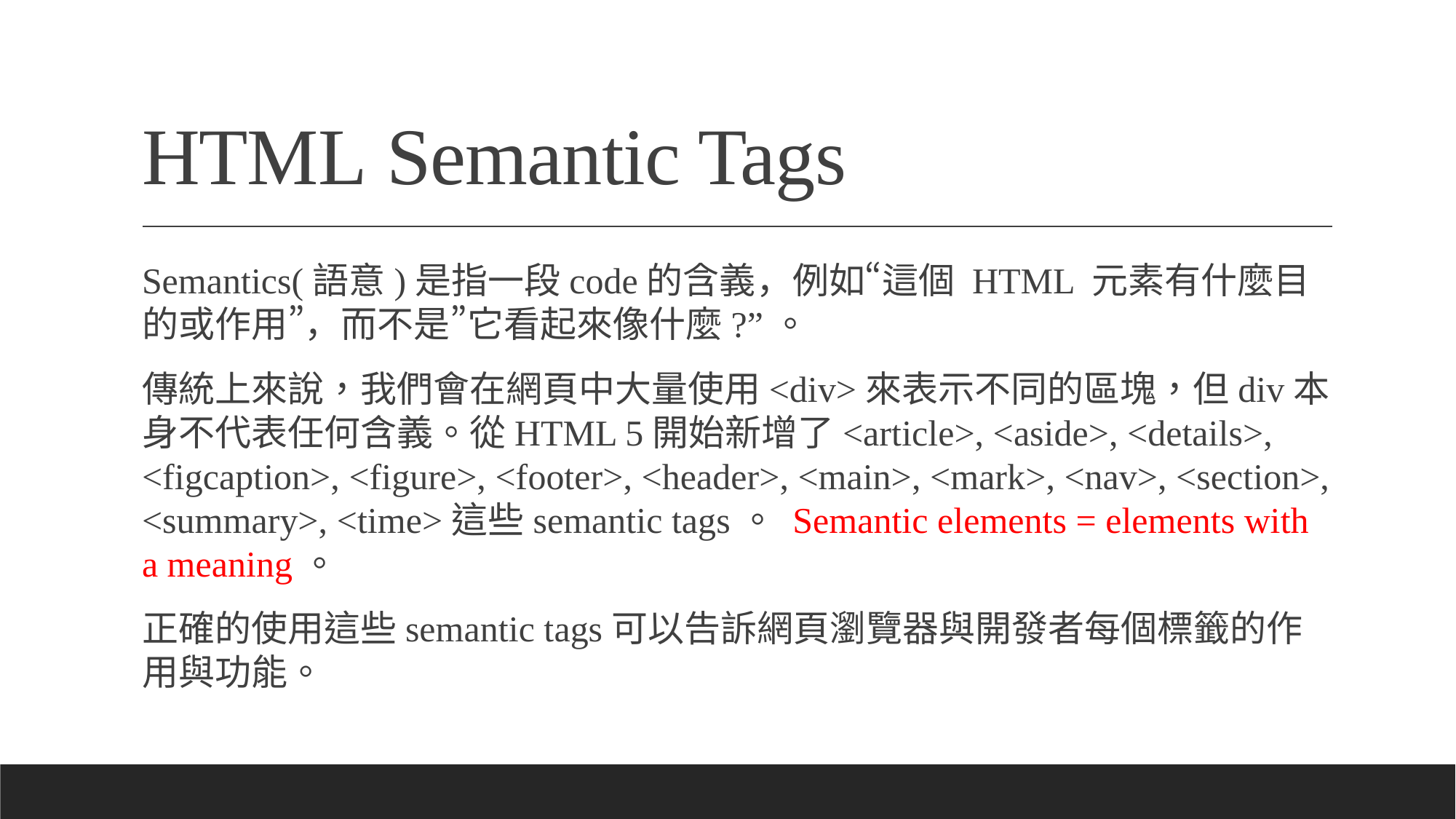

# HTML Semantic Tags
Semantics(語意)是指一段code的含義，例如“這個 HTML 元素有什麼目的或作用”，而不是”它看起來像什麼?”。
傳統上來說，我們會在網頁中大量使用<div>來表示不同的區塊，但div本身不代表任何含義。從HTML 5開始新增了<article>, <aside>, <details>, <figcaption>, <figure>, <footer>, <header>, <main>, <mark>, <nav>, <section>, <summary>, <time>這些semantic tags。 Semantic elements = elements with a meaning。
正確的使用這些semantic tags可以告訴網頁瀏覽器與開發者每個標籤的作用與功能。